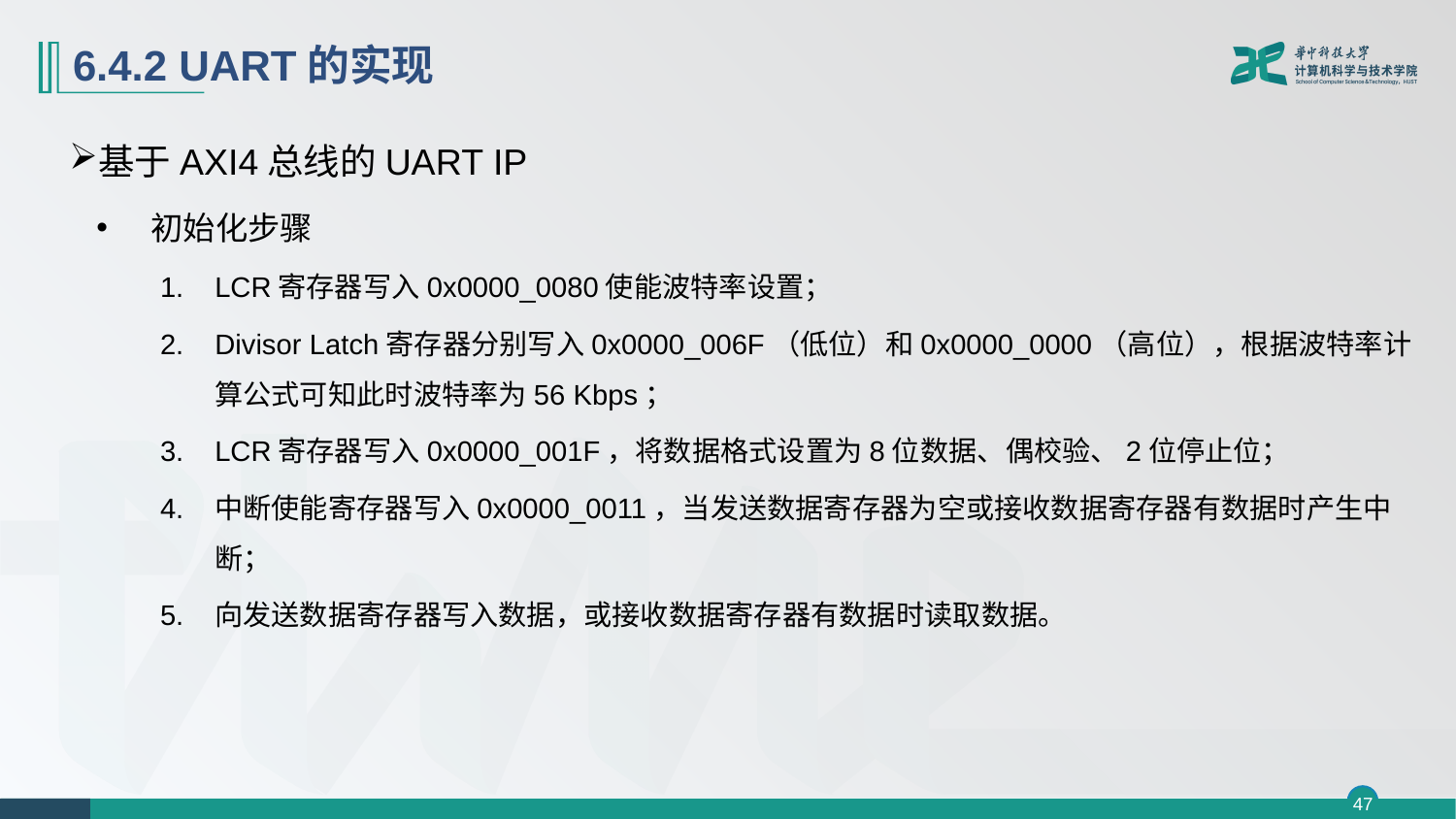

# 6.4.2 UART的实现
基于AXI4总线的UART IP
初始化步骤
LCR寄存器写入0x0000_0080使能波特率设置；
Divisor Latch寄存器分别写入0x0000_006F（低位）和0x0000_0000（高位），根据波特率计算公式可知此时波特率为56 Kbps；
LCR寄存器写入0x0000_001F，将数据格式设置为8位数据、偶校验、2位停止位；
中断使能寄存器写入0x0000_0011，当发送数据寄存器为空或接收数据寄存器有数据时产生中断；
向发送数据寄存器写入数据，或接收数据寄存器有数据时读取数据。